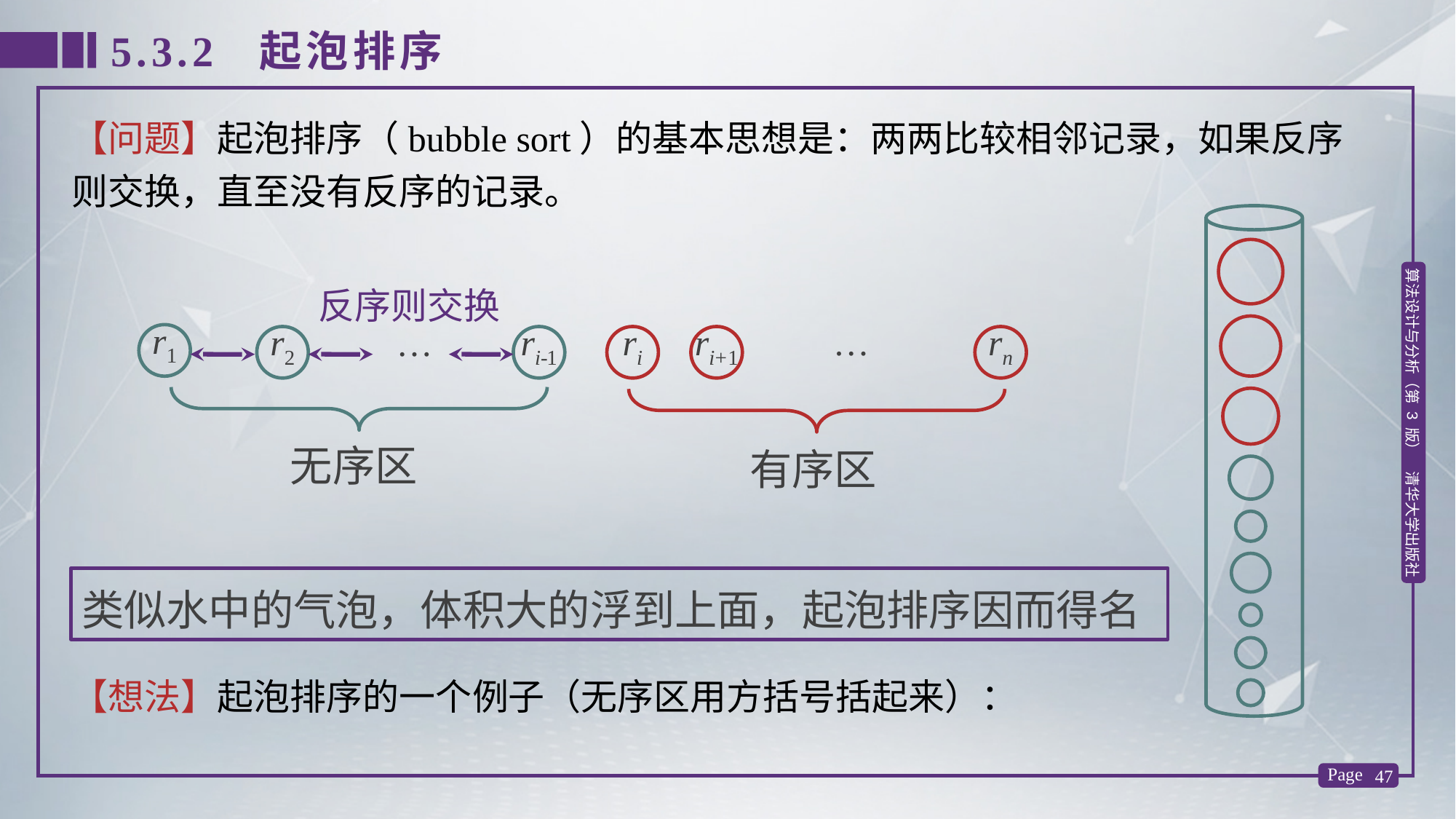

5.3.2  起泡排序
【问题】起泡排序（bubble sort）的基本思想是：两两比较相邻记录，如果反序则交换，直至没有反序的记录。

反序则交换

…
ri
ri+1
rn
r1
…
r2
ri-1

无序区

有序区

类似水中的气泡，体积大的浮到上面，起泡排序因而得名
【想法】起泡排序的一个例子（无序区用方括号括起来）：